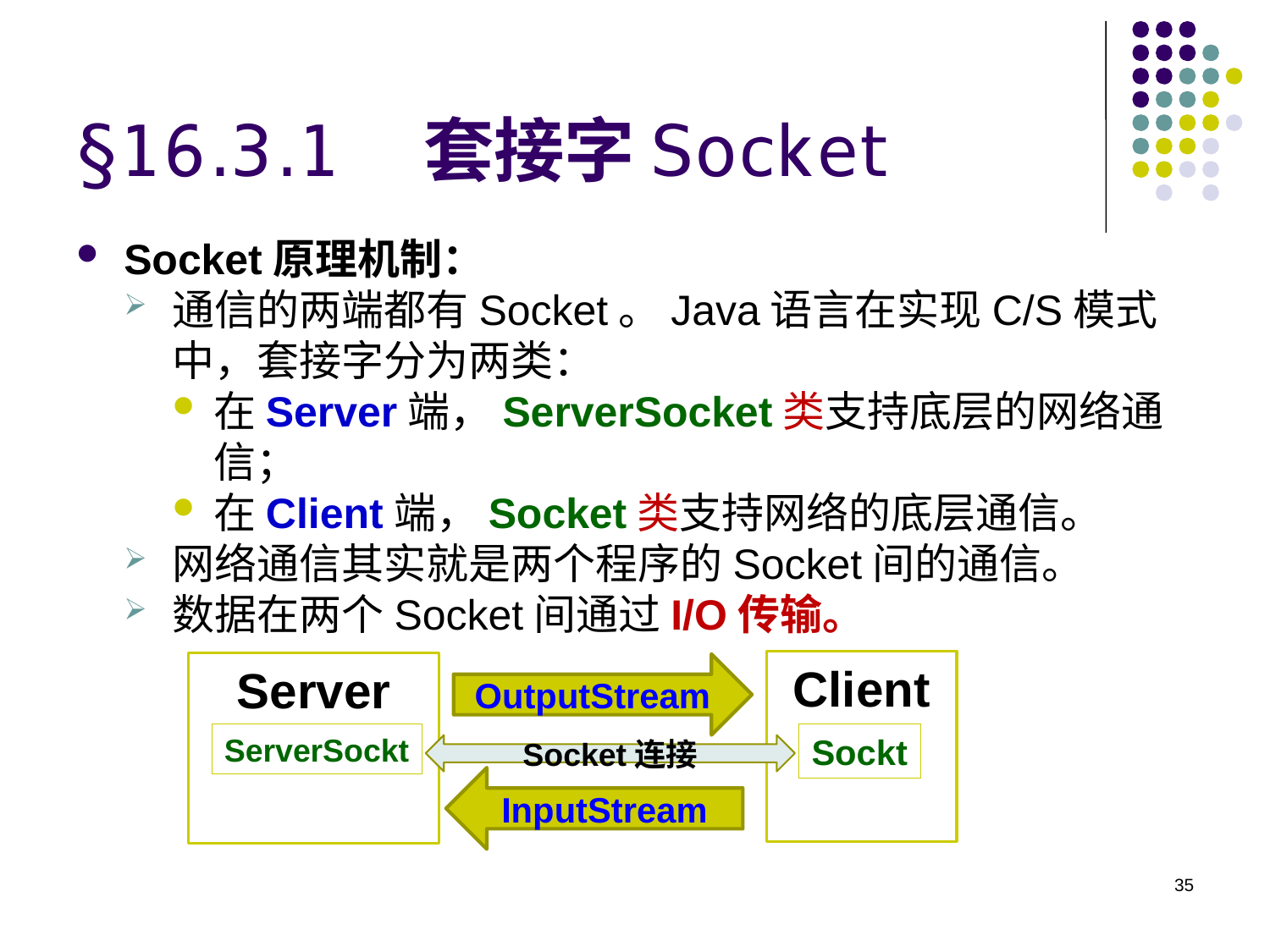

# §16.3.1   套接字Socket
Socket原理机制：
通信的两端都有Socket。Java语言在实现C/S模式中，套接字分为两类：
在Server端，ServerSocket类支持底层的网络通信；
在Client端，Socket类支持网络的底层通信。
网络通信其实就是两个程序的Socket间的通信。
数据在两个Socket间通过I/O传输。

Client

Server

OutputStream
ServerSockt
Sockt
Socket连接
InputStream
35